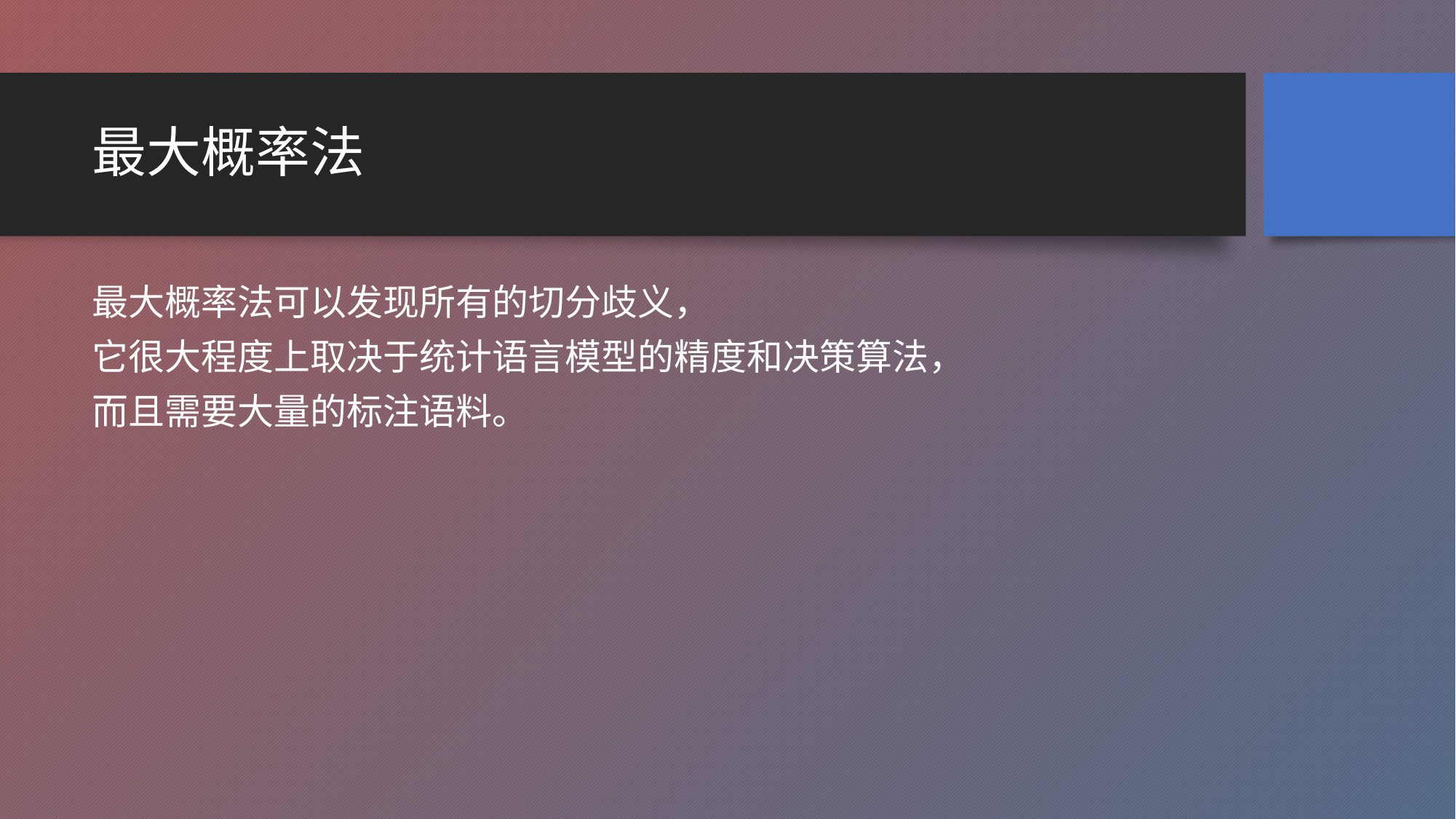

# 最大概率法
最大概率法可以发现所有的切分歧义，
它很大程度上取决于统计语言模型的精度和决策算法，
而且需要大量的标注语料。